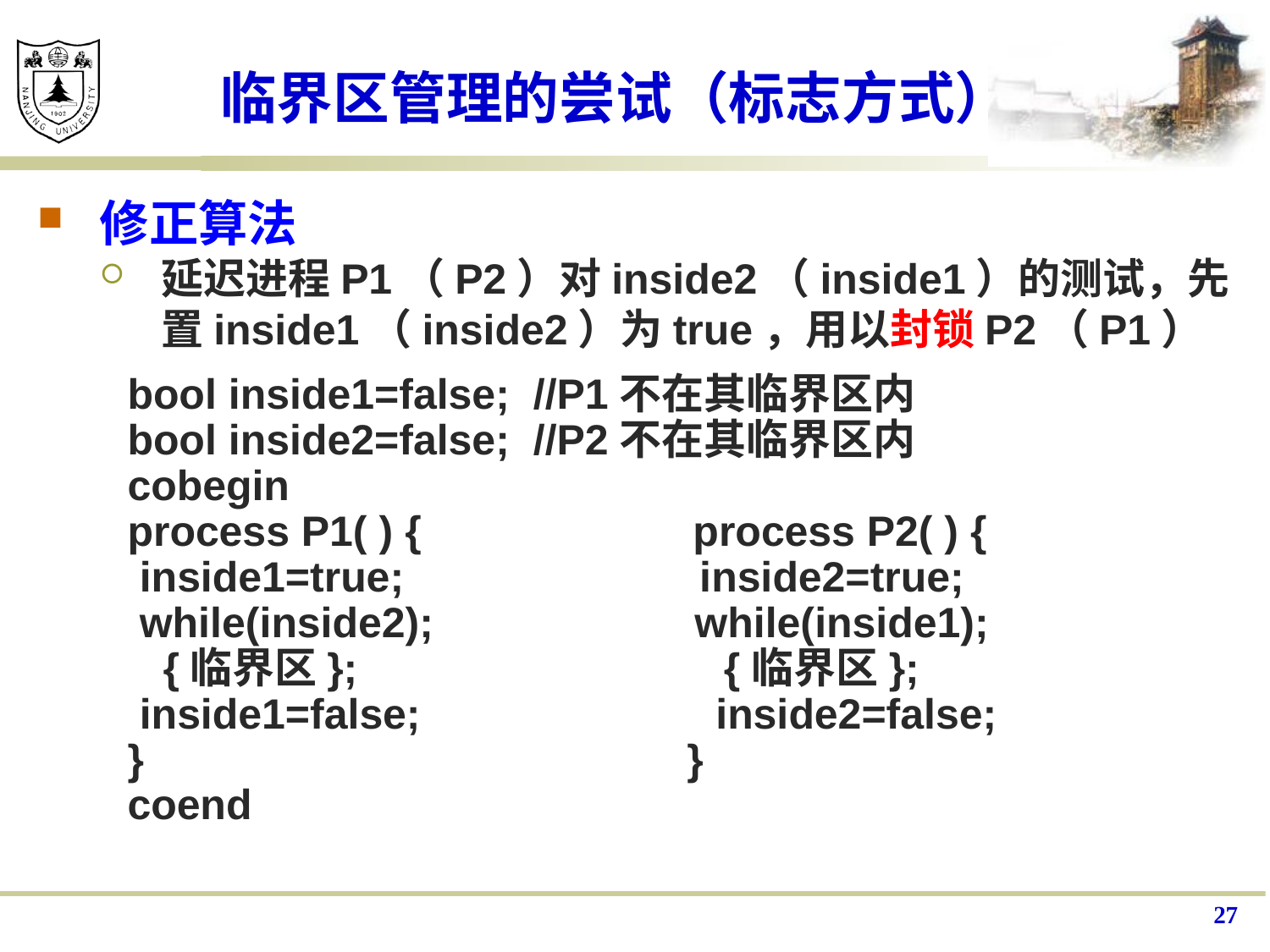

# 临界区管理的尝试（标志方式）
修正算法
延迟进程P1（P2）对inside2（inside1）的测试，先置inside1（inside2）为true，用以封锁P2（P1）
bool inside1=false;  //P1不在其临界区内
bool inside2=false;  //P2不在其临界区内
cobegin
process P1( ) {                       process P2( ) {
 inside1=true;                         inside2=true;
 while(inside2);                      while(inside1);
   {临界区};                               {临界区};
 inside1=false;                         inside2=false;
}                                              }
coend
27